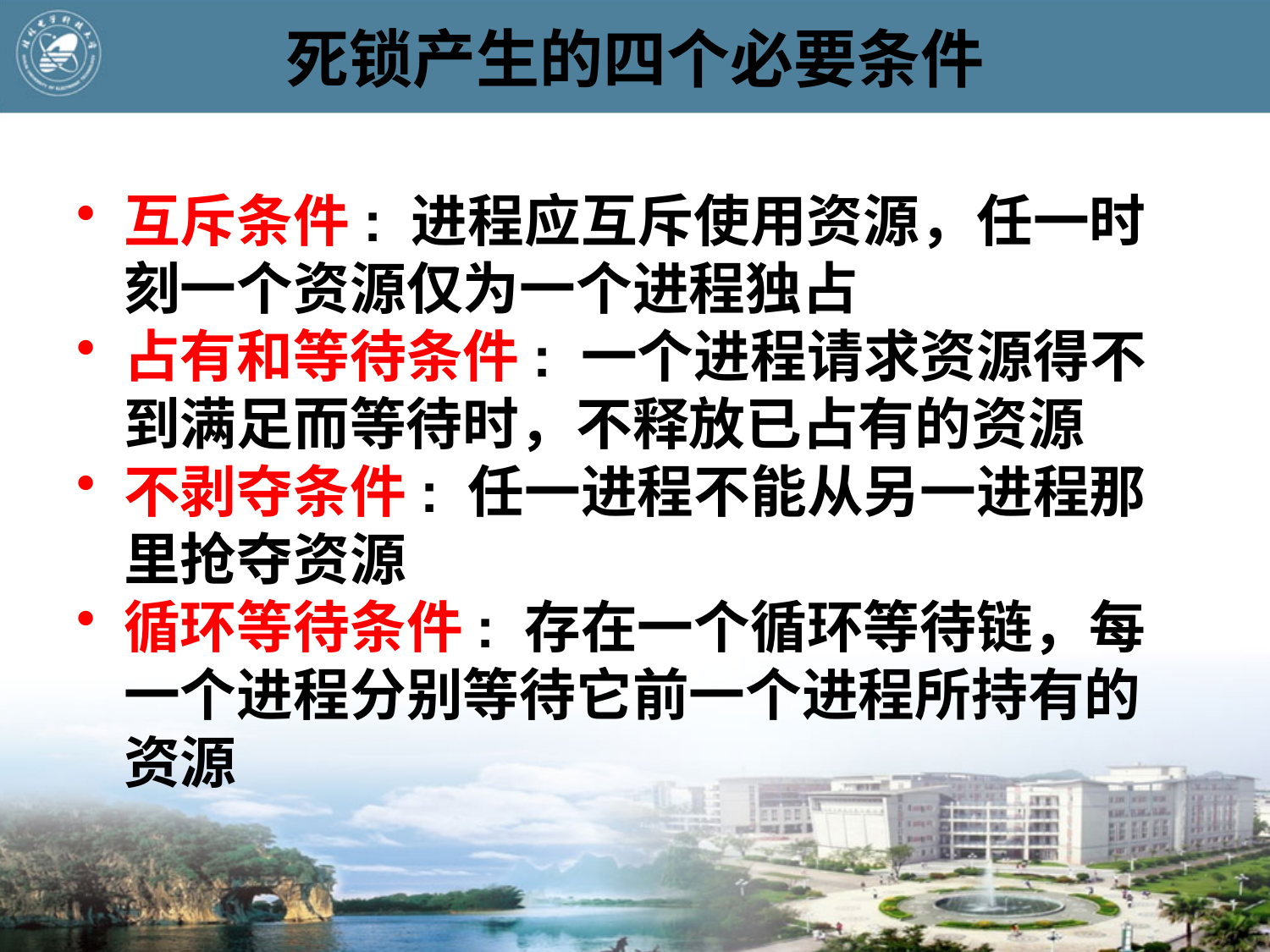

# 死锁产生的四个必要条件
互斥条件: 进程应互斥使用资源，任一时刻一个资源仅为一个进程独占
占有和等待条件: 一个进程请求资源得不到满足而等待时，不释放已占有的资源
不剥夺条件: 任一进程不能从另一进程那里抢夺资源
循环等待条件: 存在一个循环等待链，每一个进程分别等待它前一个进程所持有的资源